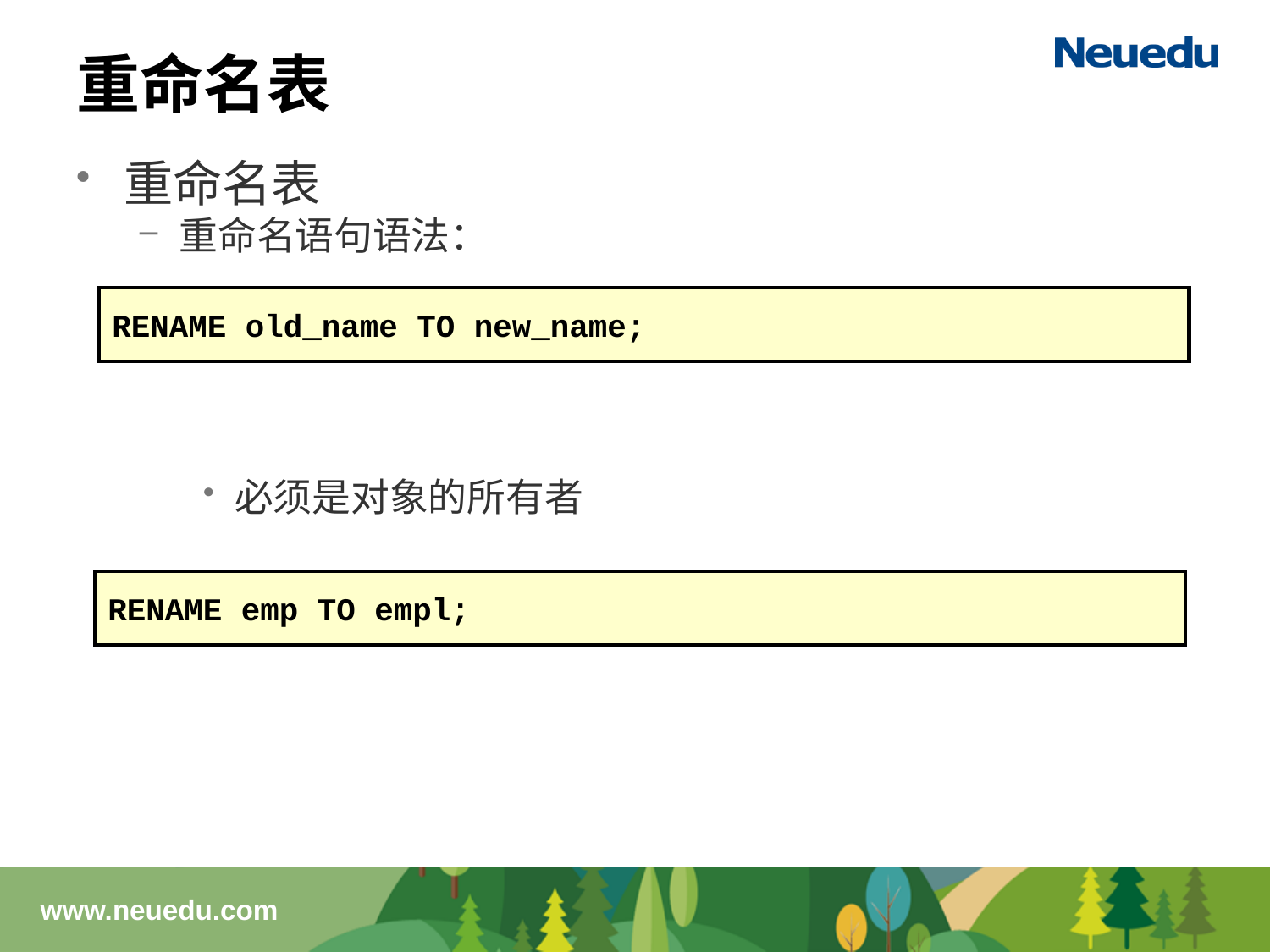

# 重命名表
重命名表
重命名语句语法：

必须是对象的所有者

把emp表重新命名为empl
RENAME old_name TO new_name;
RENAME emp TO empl;